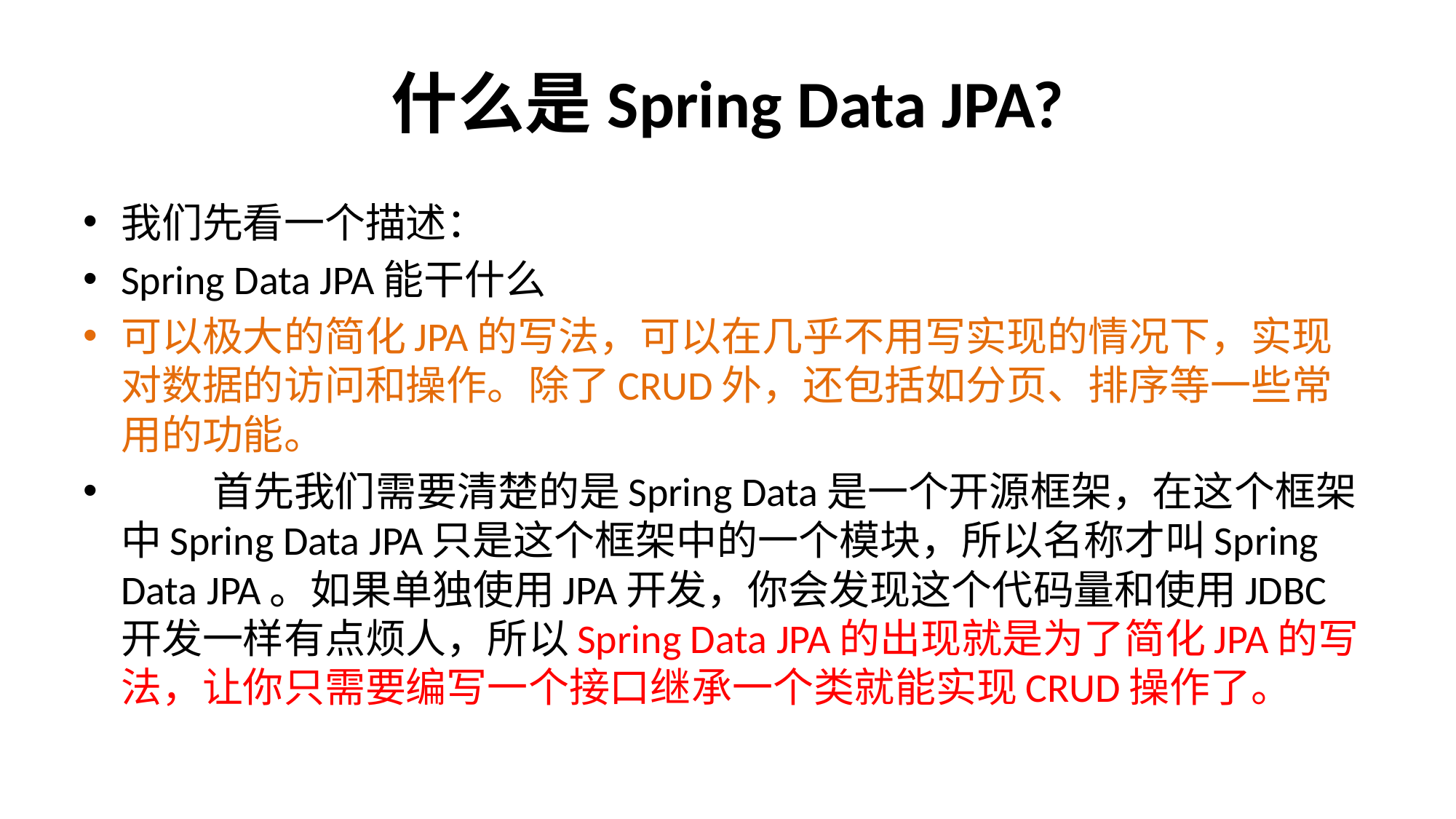

# 什么是Spring Data JPA?
我们先看一个描述：
Spring Data JPA能干什么
可以极大的简化JPA的写法，可以在几乎不用写实现的情况下，实现对数据的访问和操作。除了CRUD外，还包括如分页、排序等一些常用的功能。
	首先我们需要清楚的是Spring Data是一个开源框架，在这个框架中Spring Data JPA只是这个框架中的一个模块，所以名称才叫Spring Data JPA。如果单独使用JPA开发，你会发现这个代码量和使用JDBC开发一样有点烦人，所以Spring Data JPA的出现就是为了简化JPA的写法，让你只需要编写一个接口继承一个类就能实现CRUD操作了。